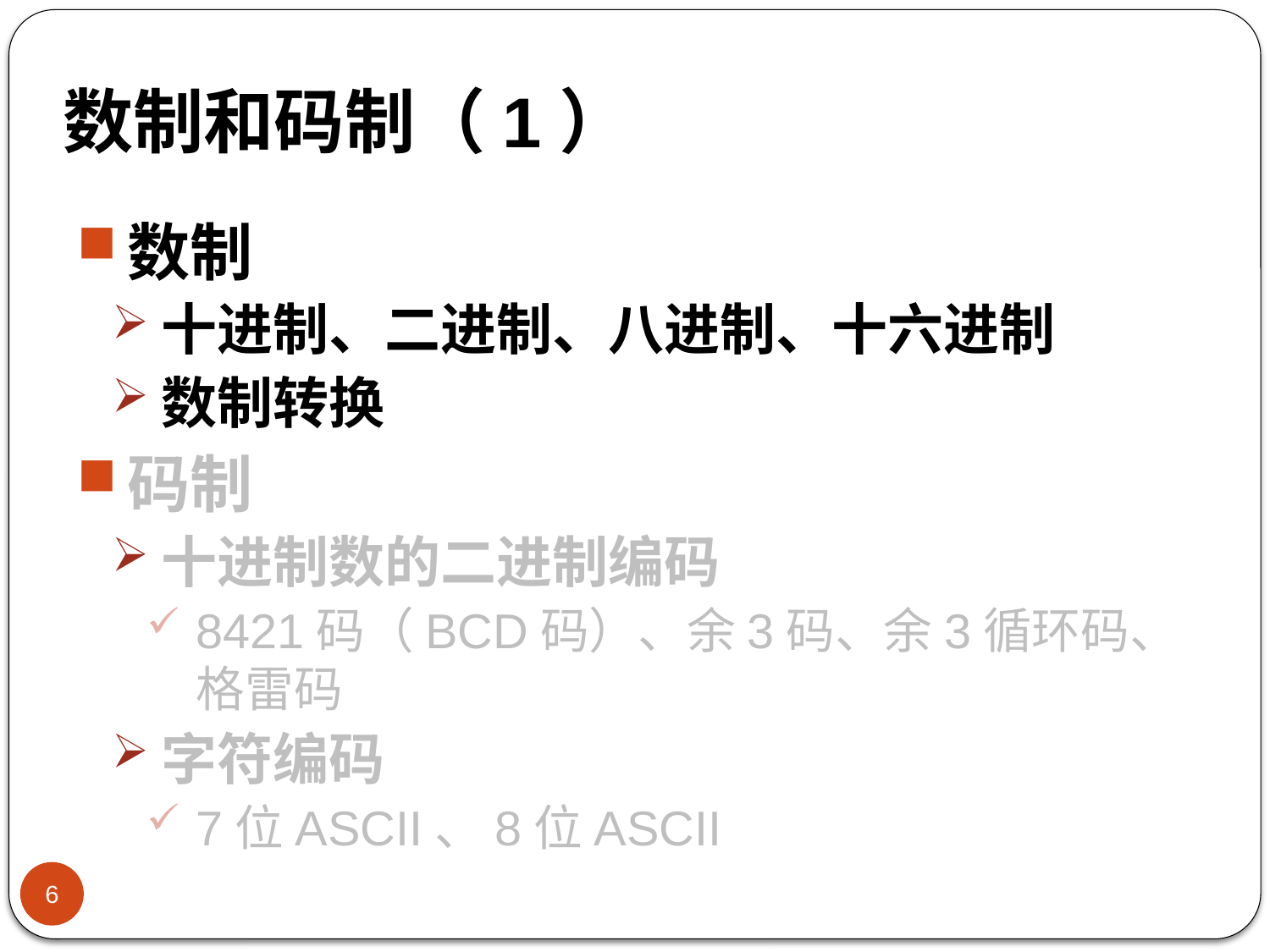

# 数制和码制（1）
数制
十进制、二进制、八进制、十六进制
数制转换
码制
十进制数的二进制编码
8421码（BCD码）、余3码、余3循环码、格雷码
字符编码
7位ASCII、8位ASCII
6